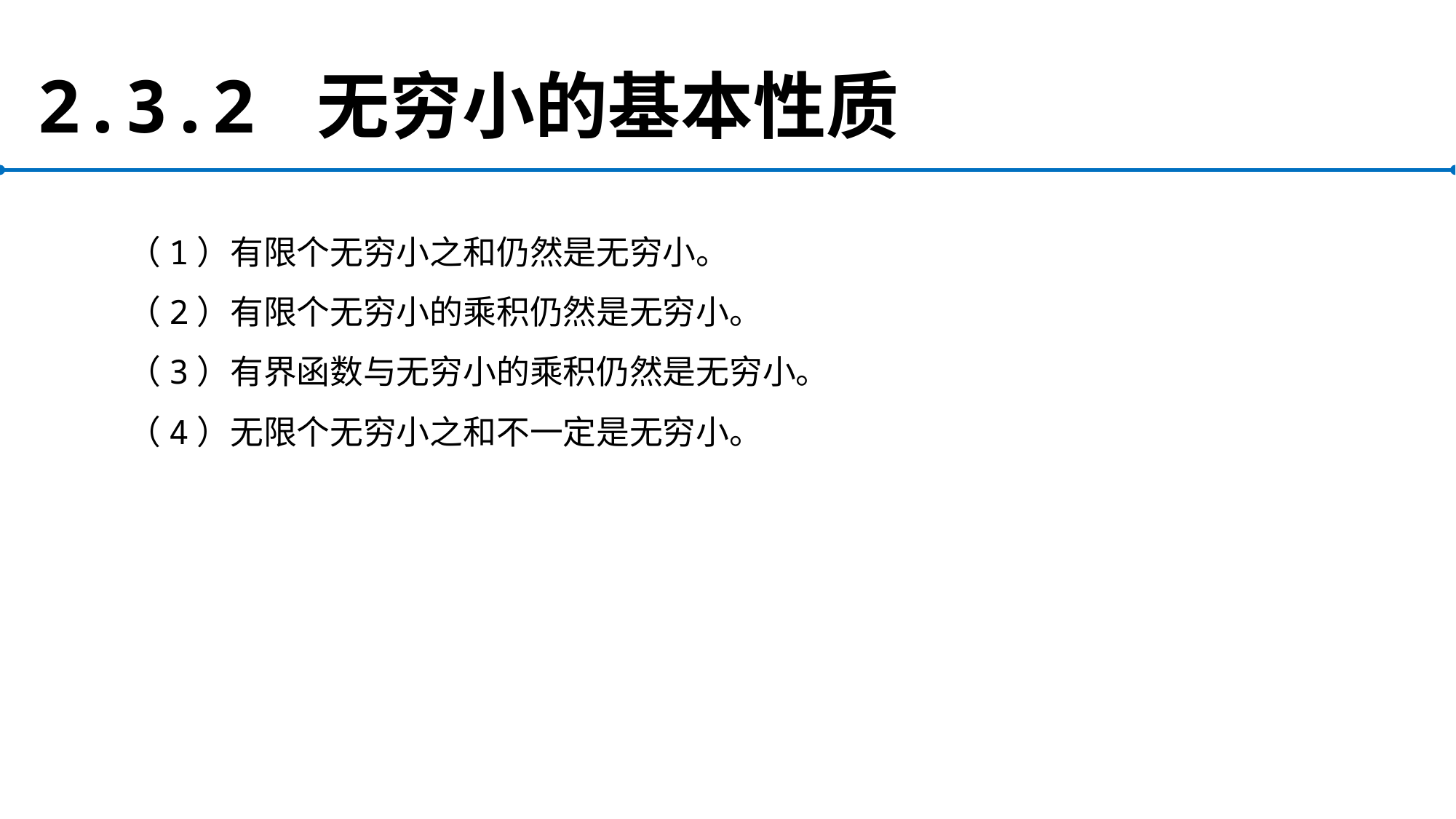

# 2.3.2 无穷小的基本性质
（1）有限个无穷小之和仍然是无穷小。
（2）有限个无穷小的乘积仍然是无穷小。
（3）有界函数与无穷小的乘积仍然是无穷小。
（4）无限个无穷小之和不一定是无穷小。